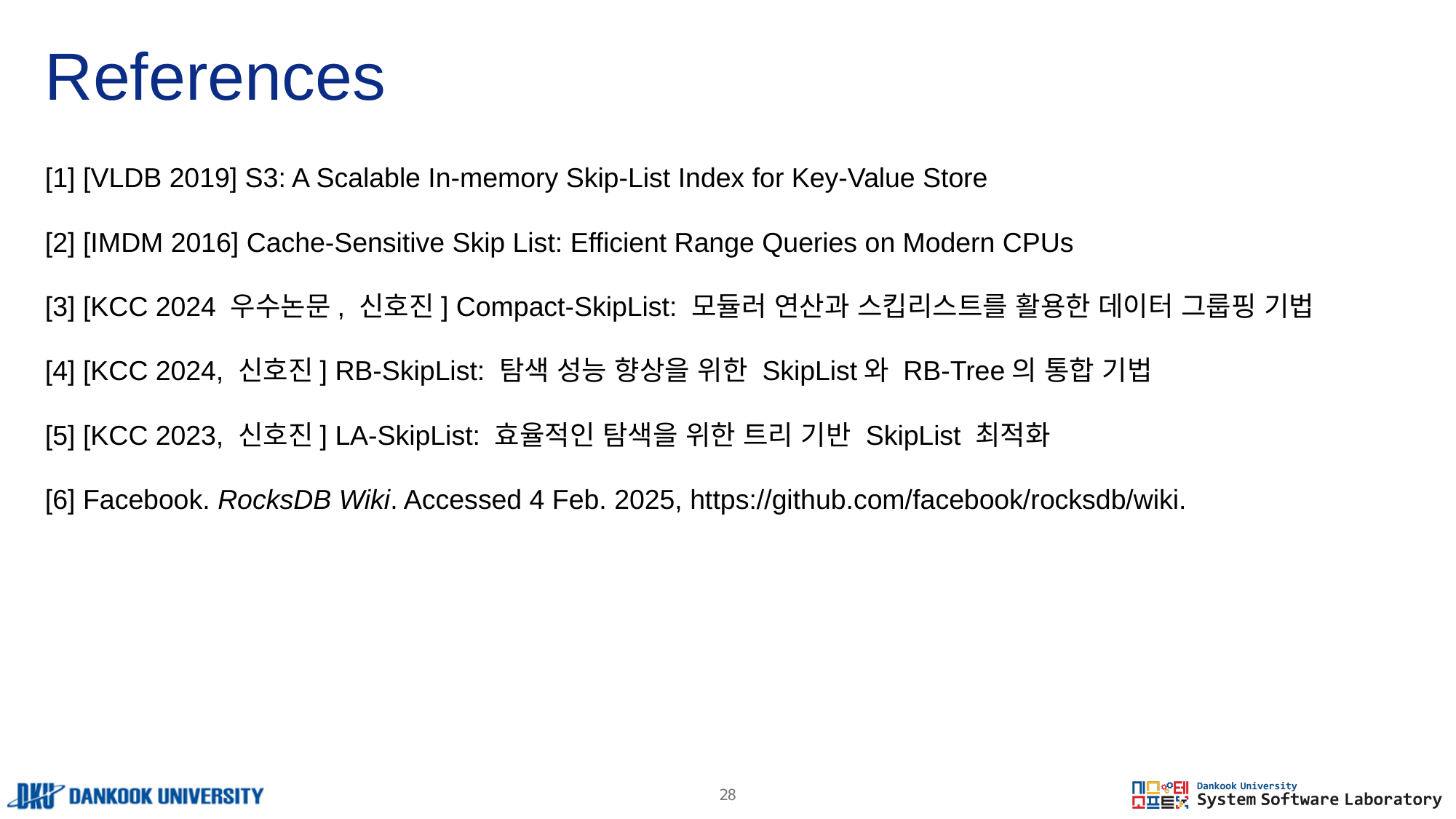

# References
[1] [VLDB 2019] S3: A Scalable In-memory Skip-List Index for Key-Value Store
[2] [IMDM 2016] Cache-Sensitive Skip List: Efficient Range Queries on Modern CPUs
[3] [KCC 2024 우수논문, 신호진] Compact-SkipList: 모듈러 연산과 스킵리스트를 활용한 데이터 그룹핑 기법
[4] [KCC 2024, 신호진] RB-SkipList: 탐색 성능 향상을 위한 SkipList와 RB-Tree의 통합 기법
[5] [KCC 2023, 신호진] LA-SkipList: 효율적인 탐색을 위한 트리 기반 SkipList 최적화
[6] Facebook. RocksDB Wiki. Accessed 4 Feb. 2025, https://github.com/facebook/rocksdb/wiki.

28